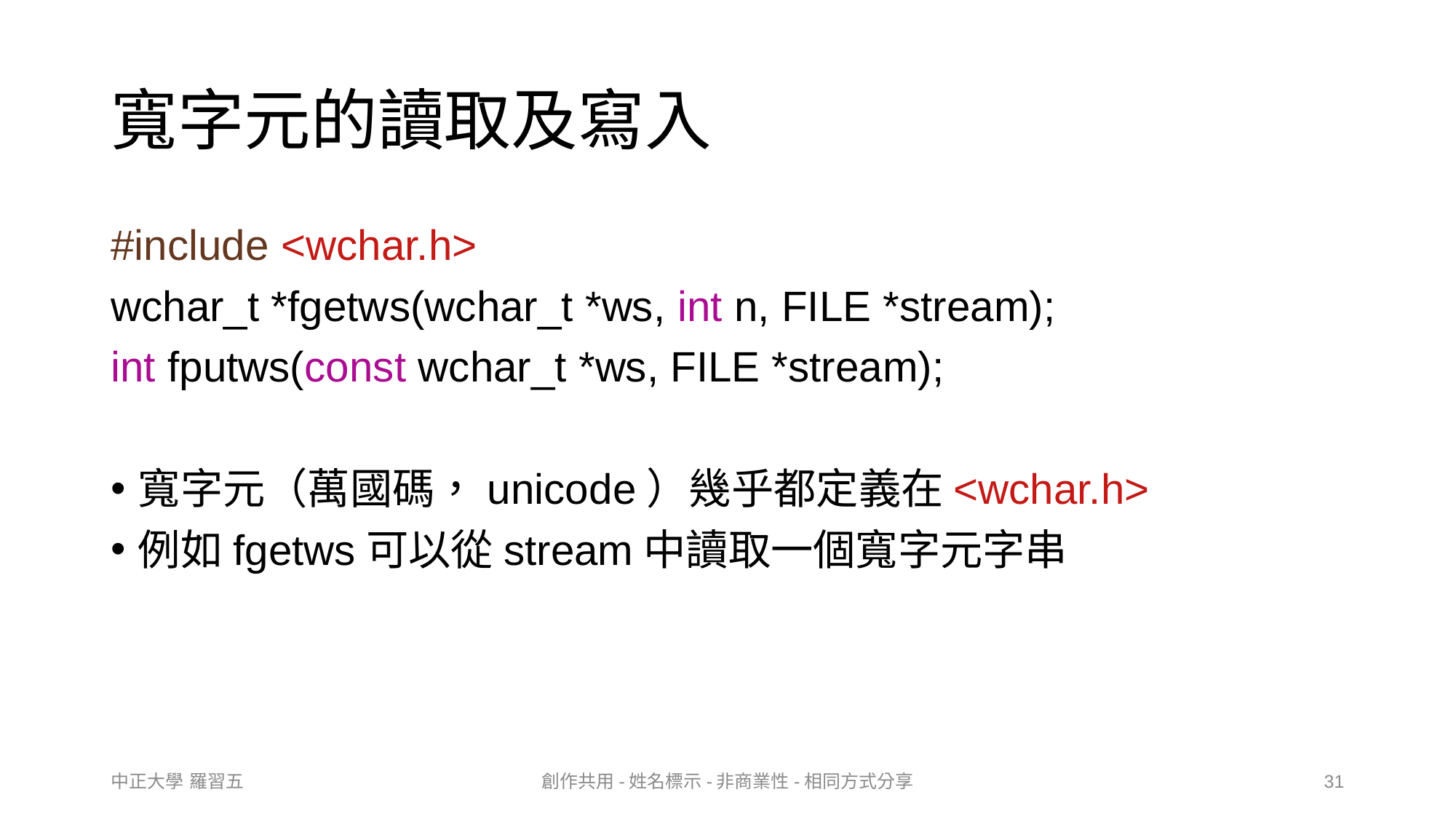

# 寬字元的讀取及寫入
#include <wchar.h>
wchar_t *fgetws(wchar_t *ws, int n, FILE *stream);
int fputws(const wchar_t *ws, FILE *stream);

寬字元（萬國碼，unicode）幾乎都定義在<wchar.h>
例如fgetws可以從stream中讀取一個寬字元字串
中正大學 羅習五
創作共用-姓名標示-非商業性-相同方式分享
31